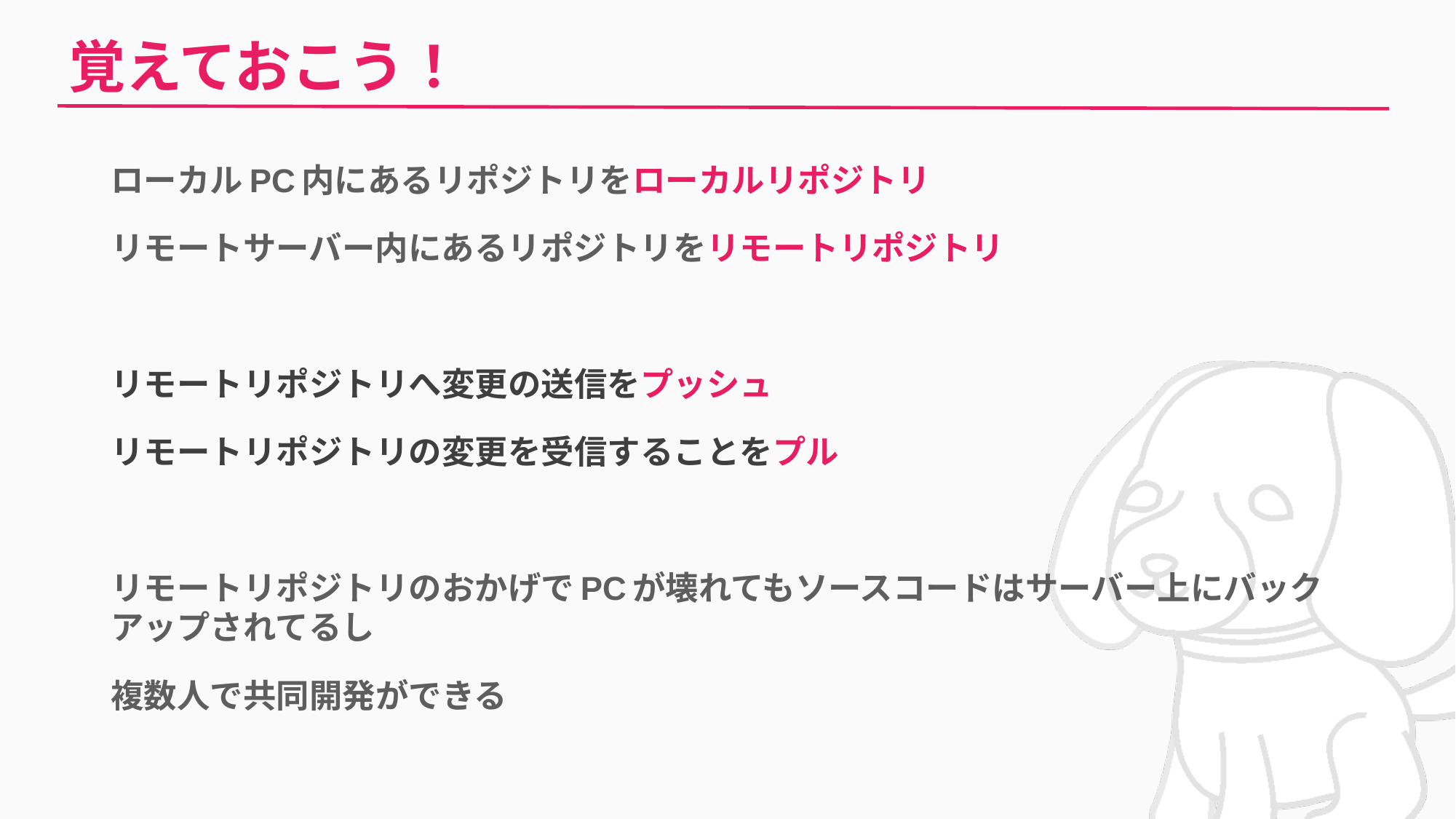

# 覚えておこう！
ローカルPC内にあるリポジトリをローカルリポジトリ
リモートサーバー内にあるリポジトリをリモートリポジトリ

リモートリポジトリへ変更の送信をプッシュ
リモートリポジトリの変更を受信することをプル

リモートリポジトリのおかげでPCが壊れてもソースコードはサーバー上にバックアップされてるし
複数人で共同開発ができる